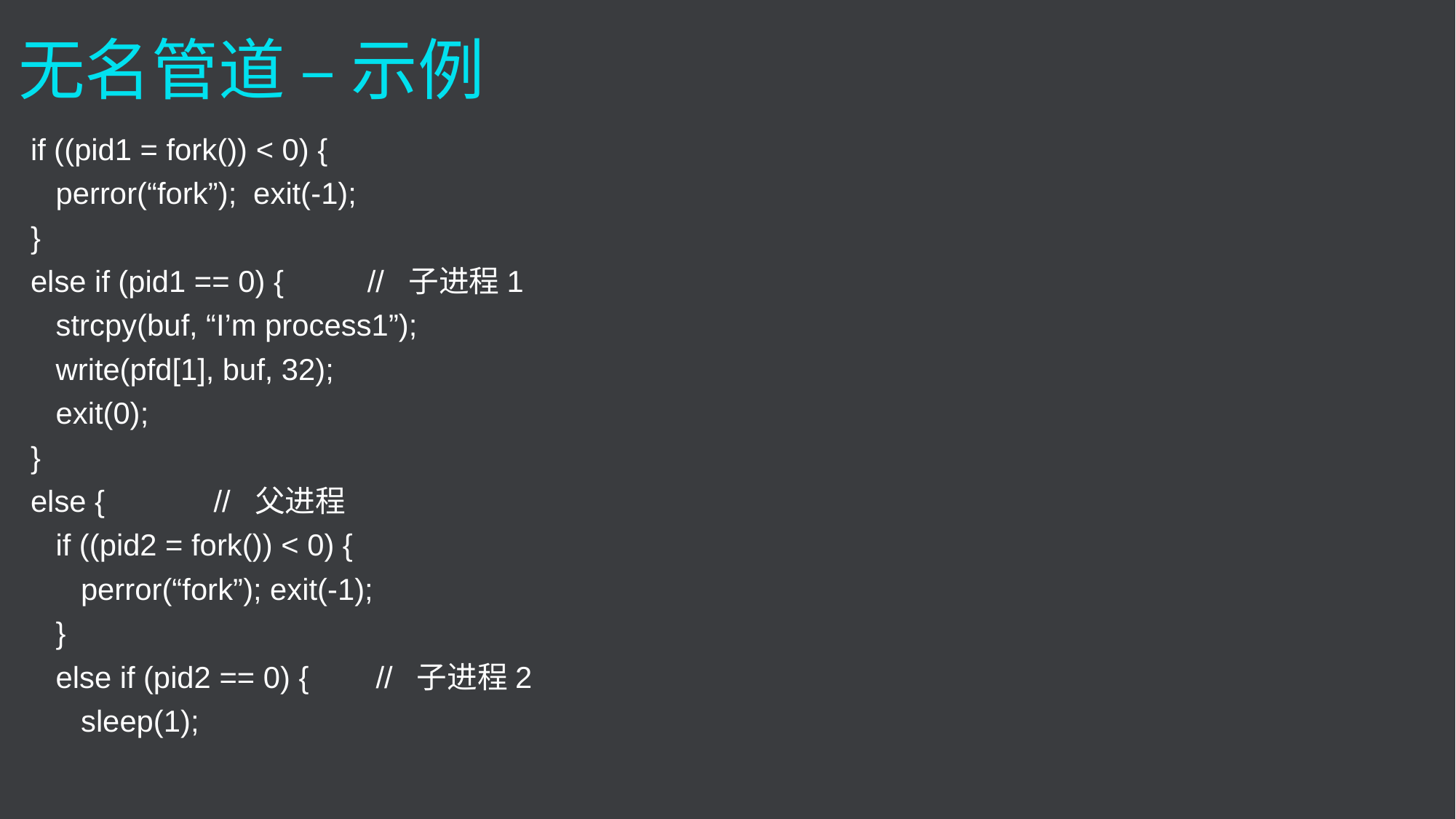

无名管道 – 示例
     if ((pid1 = fork()) < 0) {
        perror(“fork”);  exit(-1);
     }
     else if (pid1 == 0) {          //  子进程1
        strcpy(buf, “I’m process1”);
        write(pfd[1], buf, 32);
        exit(0);
     }
     else {             //  父进程
        if ((pid2 = fork()) < 0) {
           perror(“fork”); exit(-1);
        }
        else if (pid2 == 0) {        //  子进程2
           sleep(1);